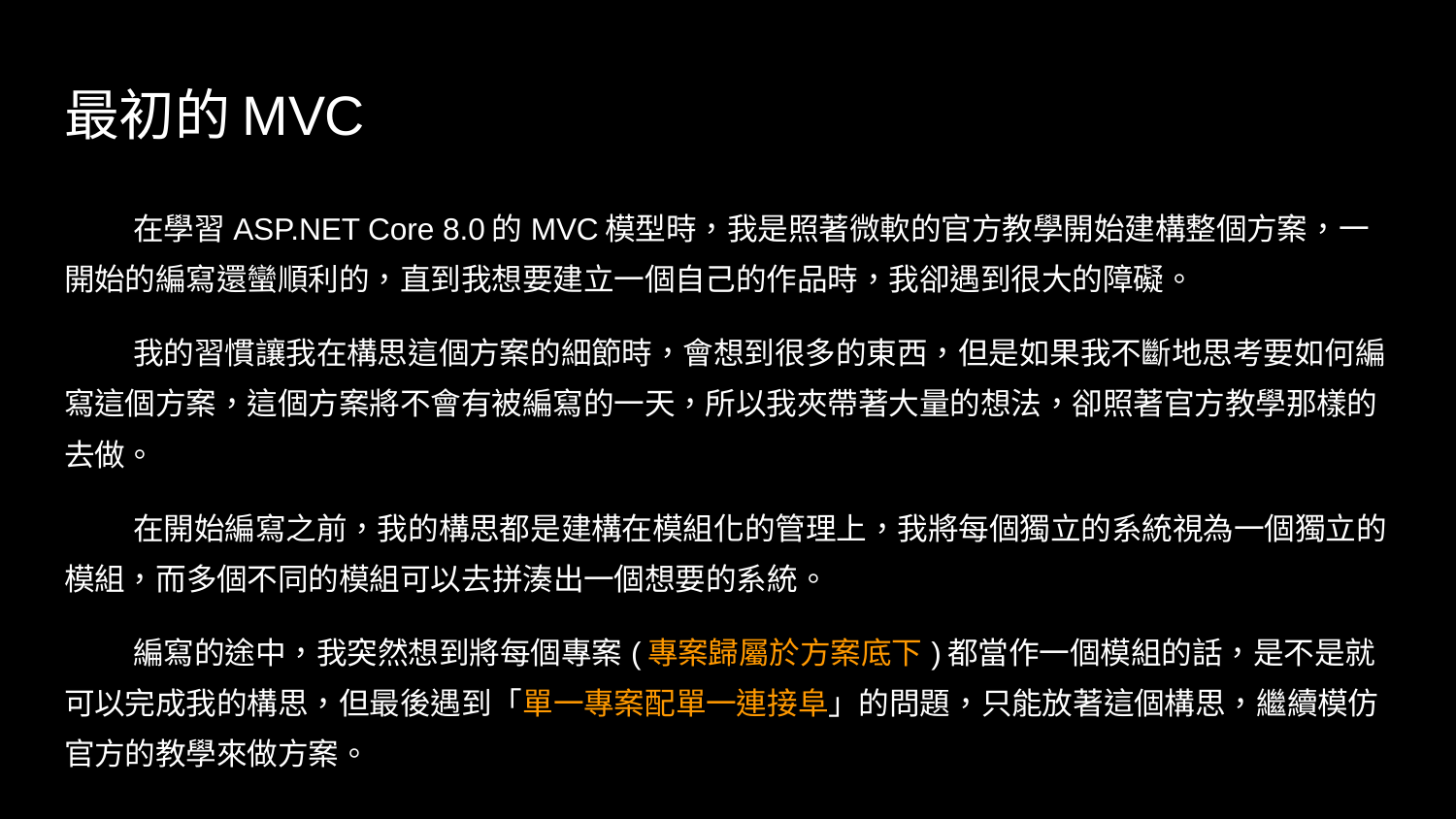

# 最初的MVC
在學習ASP.NET Core 8.0的MVC模型時，我是照著微軟的官方教學開始建構整個方案，一開始的編寫還蠻順利的，直到我想要建立一個自己的作品時，我卻遇到很大的障礙。
我的習慣讓我在構思這個方案的細節時，會想到很多的東西，但是如果我不斷地思考要如何編寫這個方案，這個方案將不會有被編寫的一天，所以我夾帶著大量的想法，卻照著官方教學那樣的去做。
在開始編寫之前，我的構思都是建構在模組化的管理上，我將每個獨立的系統視為一個獨立的模組，而多個不同的模組可以去拼湊出一個想要的系統。
編寫的途中，我突然想到將每個專案(專案歸屬於方案底下)都當作一個模組的話，是不是就可以完成我的構思，但最後遇到「單一專案配單一連接阜」的問題，只能放著這個構思，繼續模仿官方的教學來做方案。